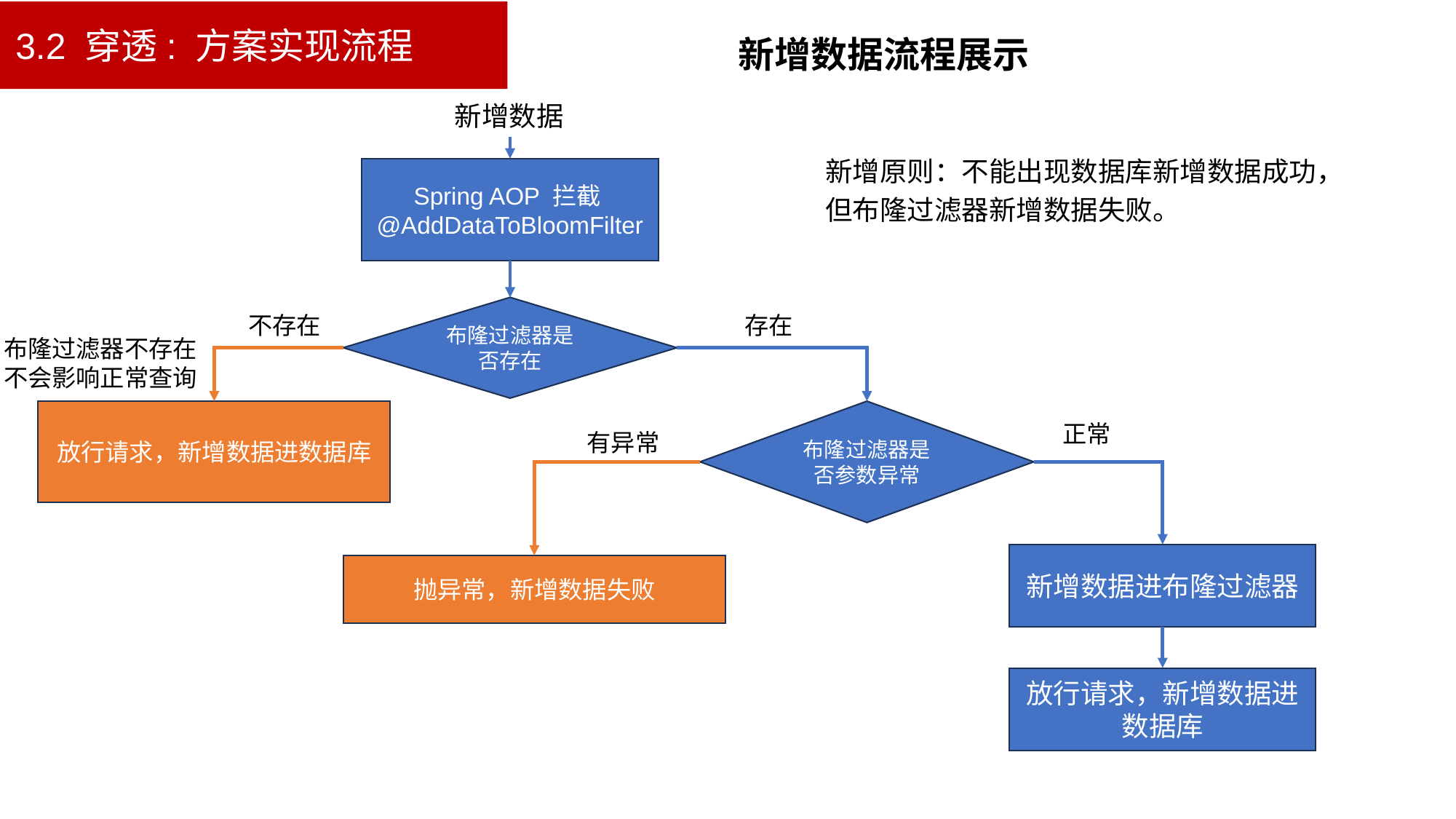

3.4 方案实现原理
3.4 穿透: 方案实现原理
3.2 穿透: 方案实现流程
新增数据流程展示
新增数据
新增原则：不能出现数据库新增数据成功，但布隆过滤器新增数据失败。
Spring AOP 拦截@AddDataToBloomFilter
布隆过滤器是否存在
不存在
存在
布隆过滤器不存在
不会影响正常查询
布隆过滤器是否参数异常
放行请求，新增数据进数据库
正常
有异常
新增数据进布隆过滤器
抛异常，新增数据失败
放行请求，新增数据进数据库